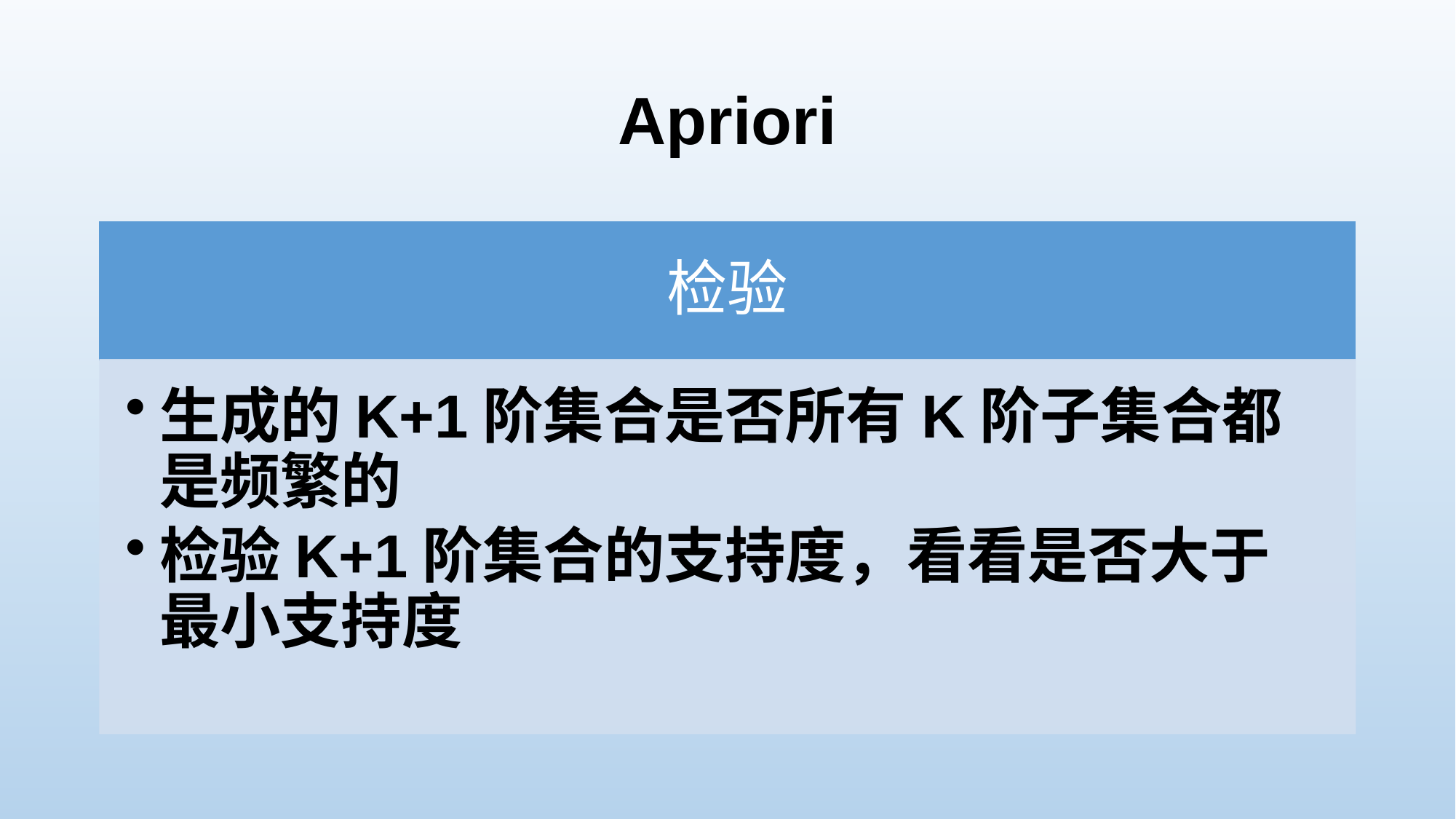

# Apriori
检验
生成的K+1阶集合是否所有K阶子集合都是频繁的
检验K+1阶集合的支持度，看看是否大于最小支持度